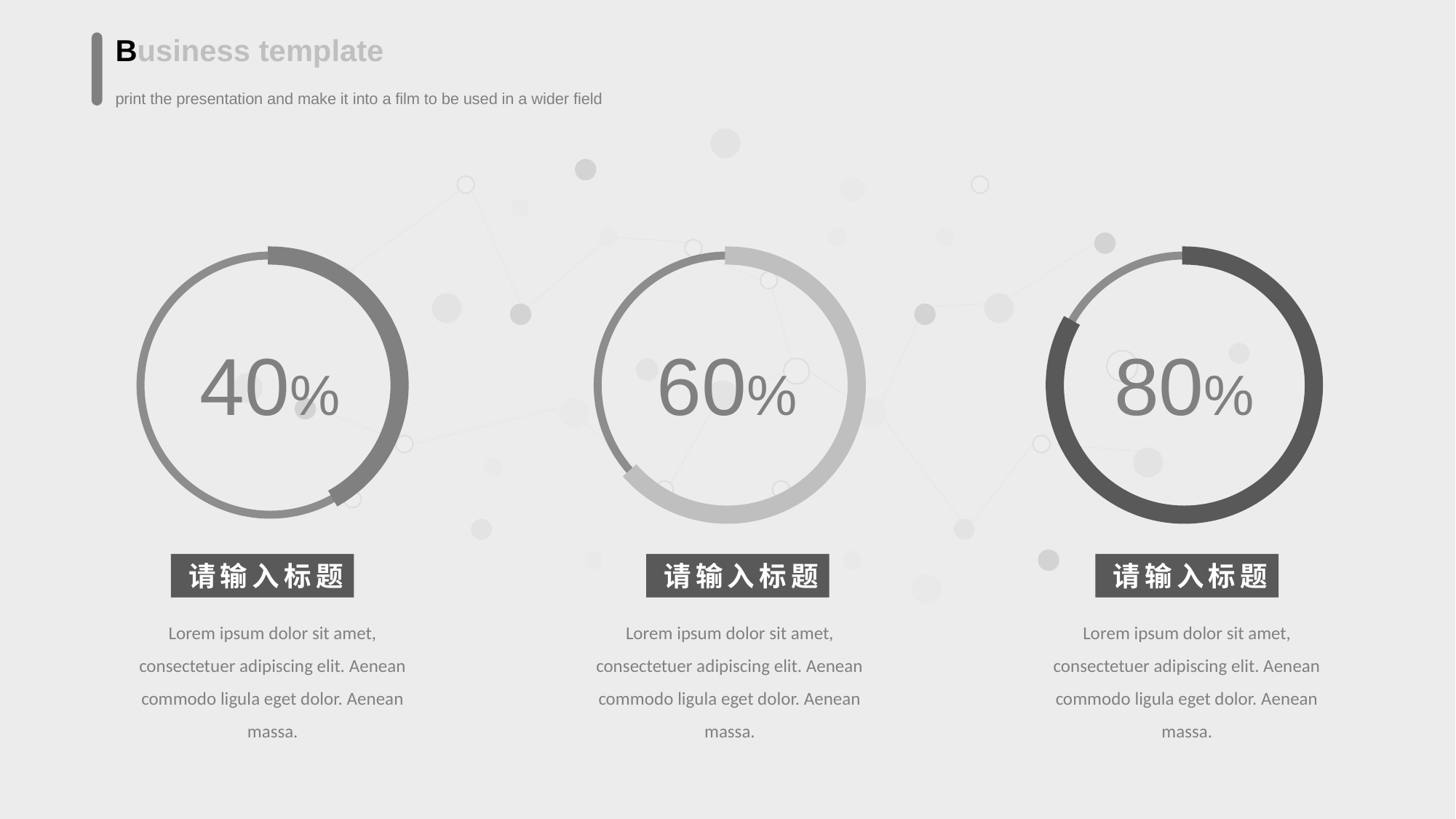

Business template

print the presentation and make it into a film to be used in a wider field

40%

60%

80%

请输入标题
请输入标题
请输入标题

Lorem ipsum dolor sit amet, consectetuer adipiscing elit. Aenean commodo ligula eget dolor. Aenean massa.
Lorem ipsum dolor sit amet, consectetuer adipiscing elit. Aenean commodo ligula eget dolor. Aenean massa.
Lorem ipsum dolor sit amet, consectetuer adipiscing elit. Aenean commodo ligula eget dolor. Aenean massa.